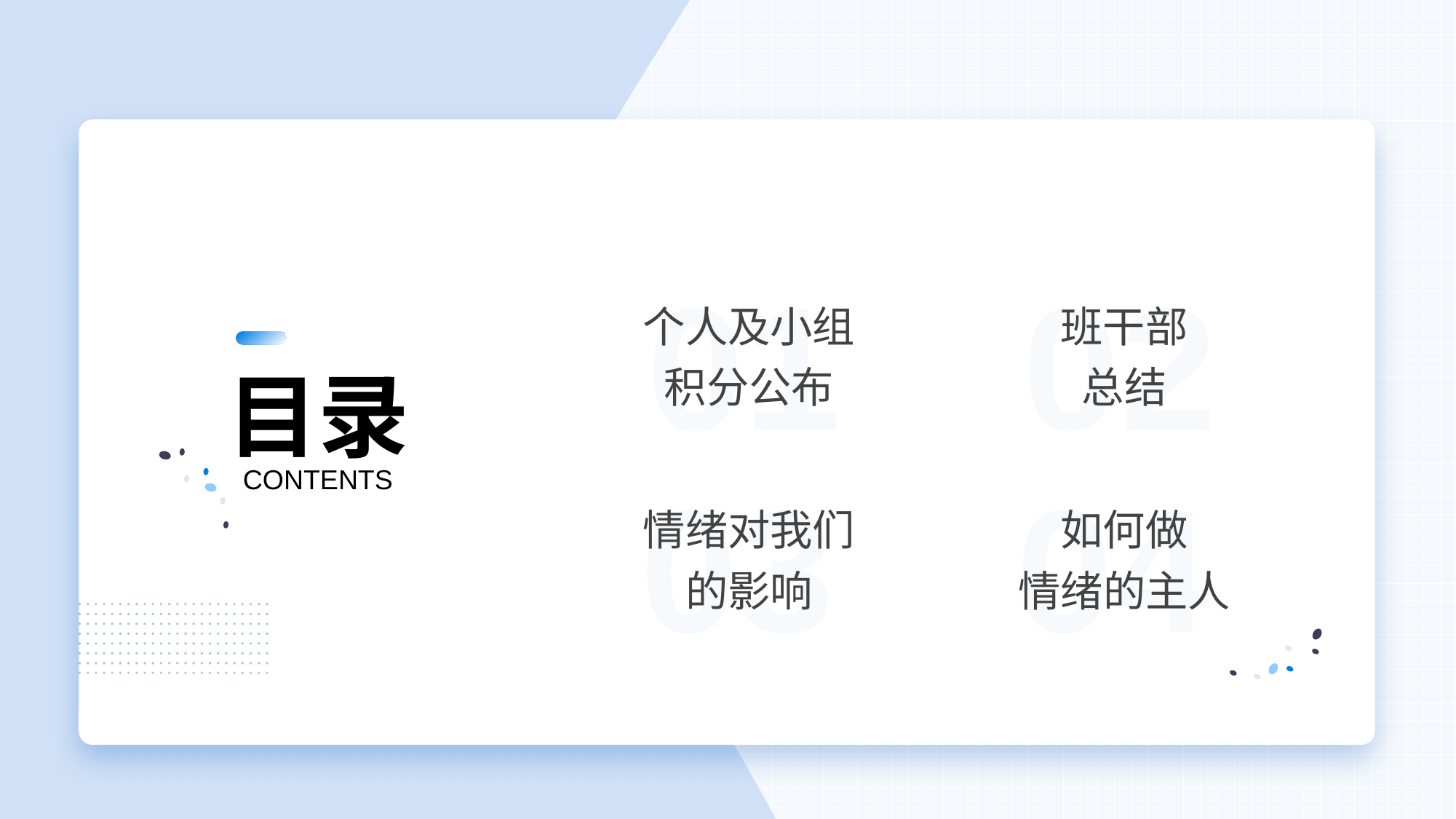

个人及小组
积分公布
班干部
总结
情绪对我们
的影响
如何做
情绪的主人